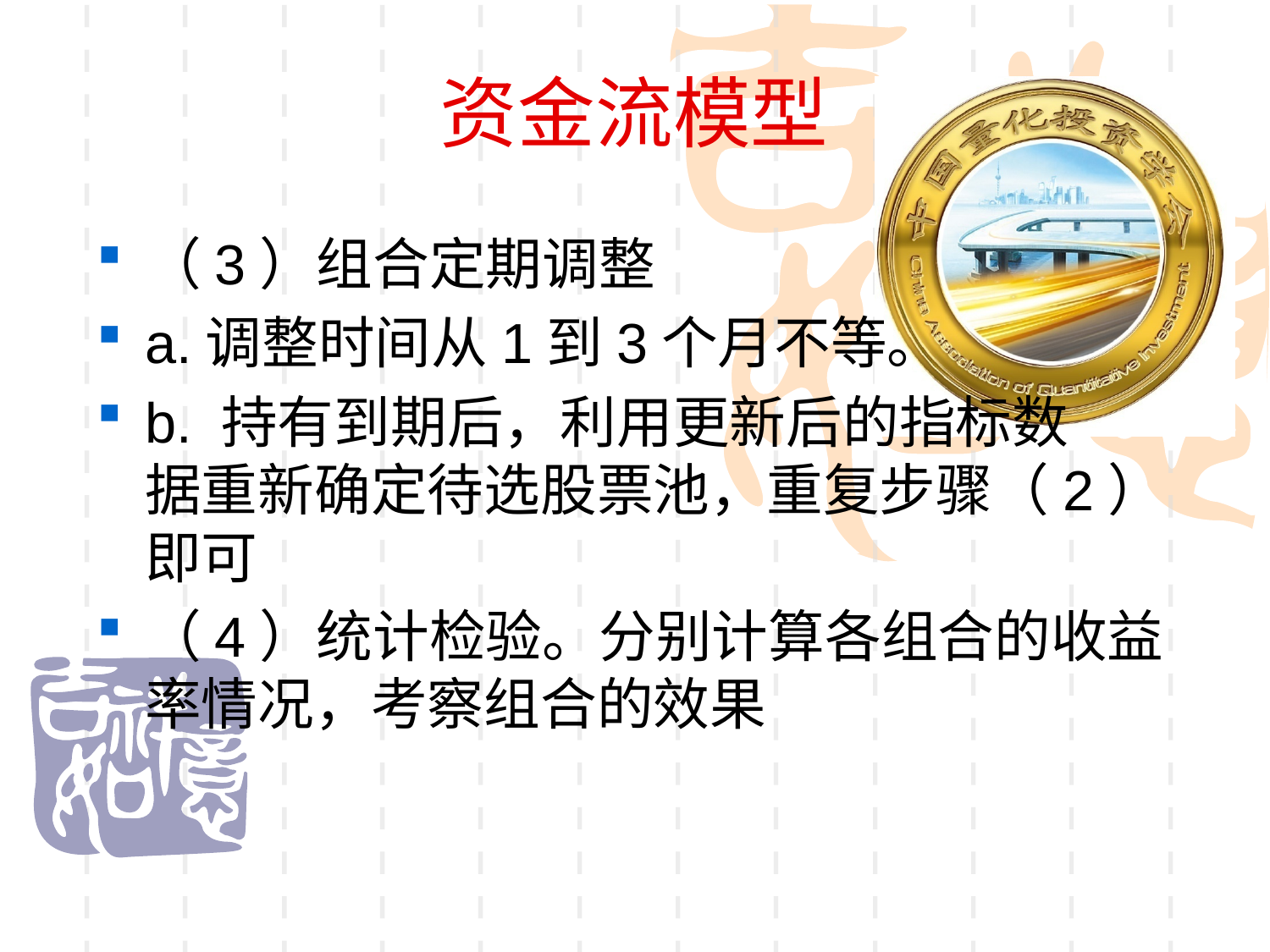

资金流模型
（3）组合定期调整
a.调整时间从1到3个月不等。
b. 持有到期后，利用更新后的指标数
据重新确定待选股票池，重复步骤（2）即可
（4）统计检验。分别计算各组合的收益率情况，考察组合的效果